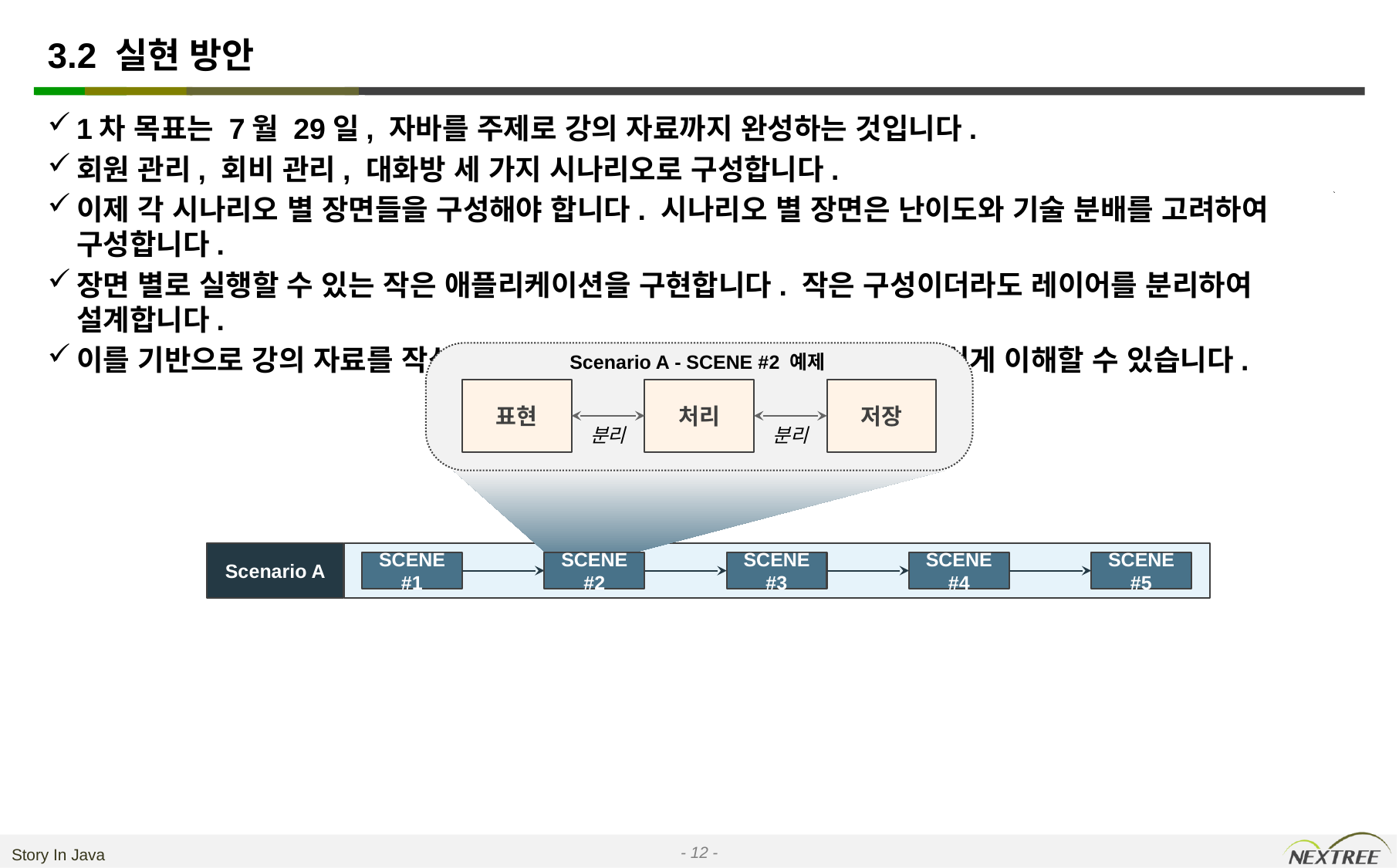

# 3.2 실현 방안
1차 목표는 7월 29일, 자바를 주제로 강의 자료까지 완성하는 것입니다.
회원 관리, 회비 관리, 대화방 세 가지 시나리오로 구성합니다.
이제 각 시나리오 별 장면들을 구성해야 합니다. 시나리오 별 장면은 난이도와 기술 분배를 고려하여 구성합니다.
장면 별로 실행할 수 있는 작은 애플리케이션을 구현합니다. 작은 구성이더라도 레이어를 분리하여 설계합니다.
이를 기반으로 강의 자료를 작성합니다. 상황에 대입한 설명으로 개념을 쉽게 이해할 수 있습니다.

Scenario A - SCENE #2 예제
표현
처리
저장
분리
분리

Scenario A
SCENE #1
SCENE #2
SCENE #3
SCENE #4
SCENE #5